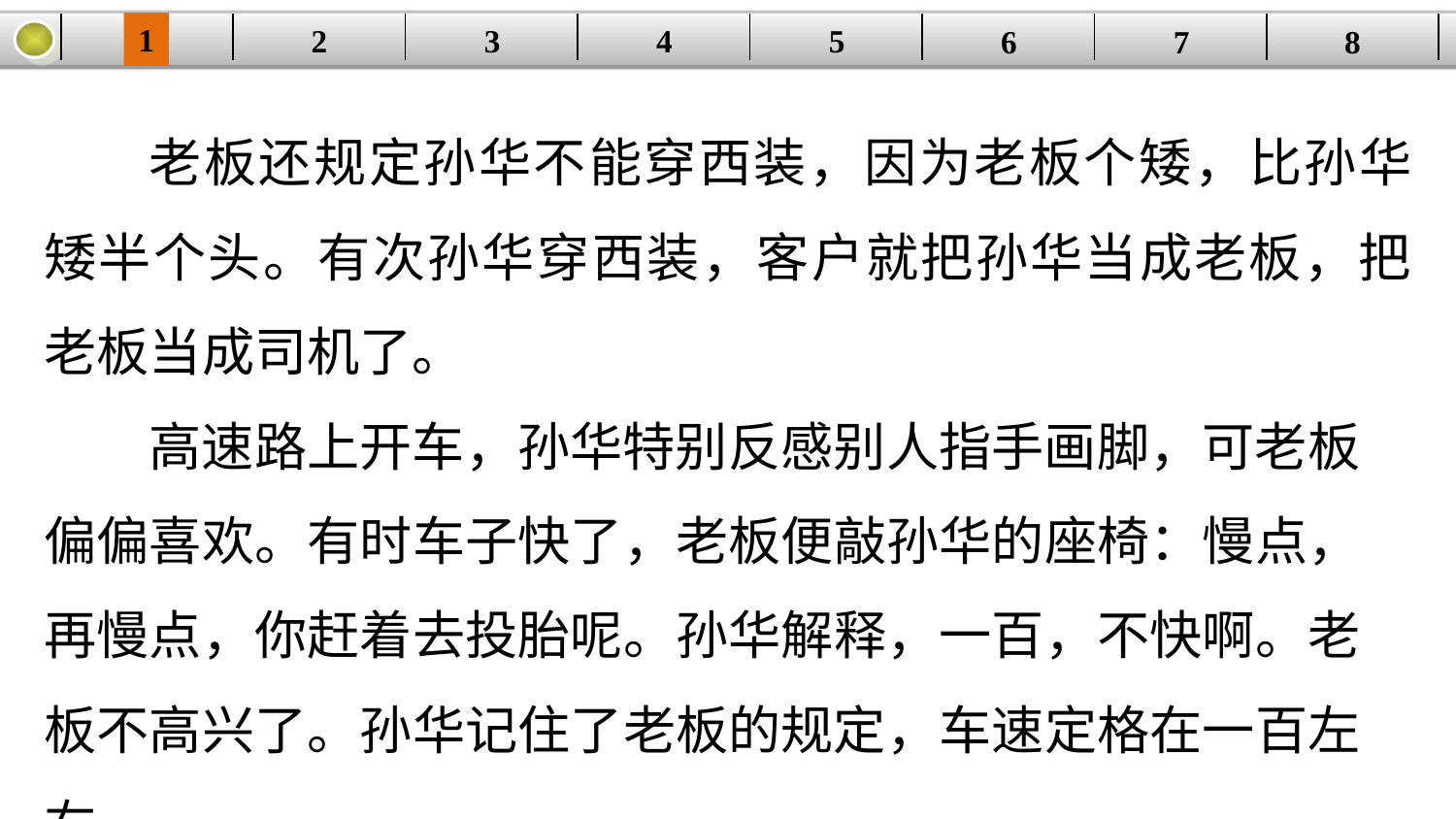

1
2
3
4
|  |  |  |  |  |  |  |  |
| --- | --- | --- | --- | --- | --- | --- | --- |
5
6
7
8

老板还规定孙华不能穿西装，因为老板个矮，比孙华矮半个头。有次孙华穿西装，客户就把孙华当成老板，把老板当成司机了。
高速路上开车，孙华特别反感别人指手画脚，可老板偏偏喜欢。有时车子快了，老板便敲孙华的座椅：慢点，再慢点，你赶着去投胎呢。孙华解释，一百，不快啊。老板不高兴了。孙华记住了老板的规定，车速定格在一百左右。